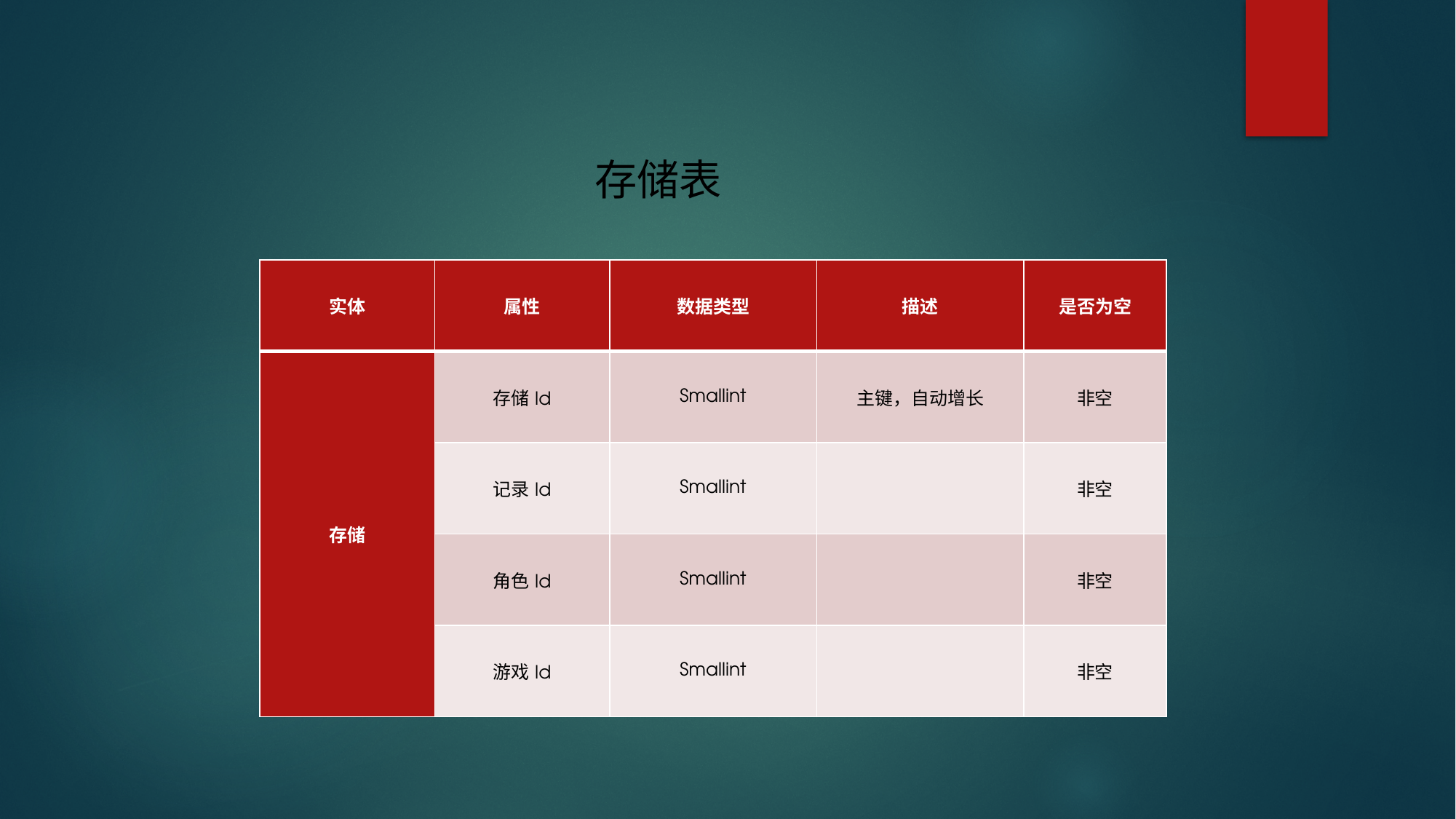

存储表
| 实体 | 属性 | 数据类型 | 描述 | 是否为空 |
| --- | --- | --- | --- | --- |
| 存储 | 存储Id | Smallint | 主键，自动增长 | 非空 |
|  | 记录Id | Smallint |  | 非空 |
|  | 角色Id | Smallint |  | 非空 |
|  | 游戏Id | Smallint |  | 非空 |